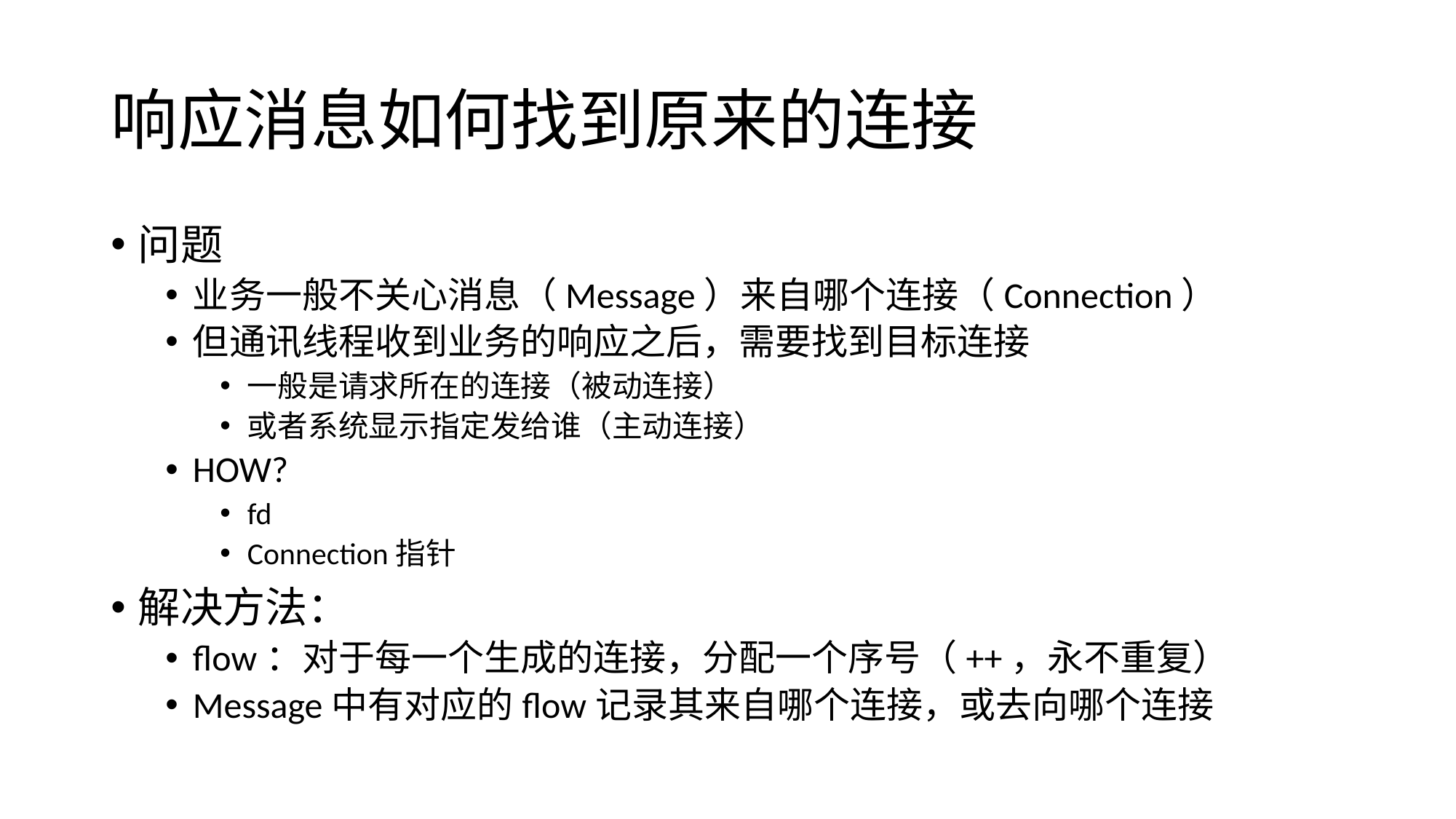

# 响应消息如何找到原来的连接
问题
业务一般不关心消息（Message）来自哪个连接（Connection）
但通讯线程收到业务的响应之后，需要找到目标连接
一般是请求所在的连接（被动连接）
或者系统显示指定发给谁（主动连接）
HOW?
fd
Connection指针
解决方法：
flow：对于每一个生成的连接，分配一个序号（++，永不重复）
Message中有对应的flow记录其来自哪个连接，或去向哪个连接